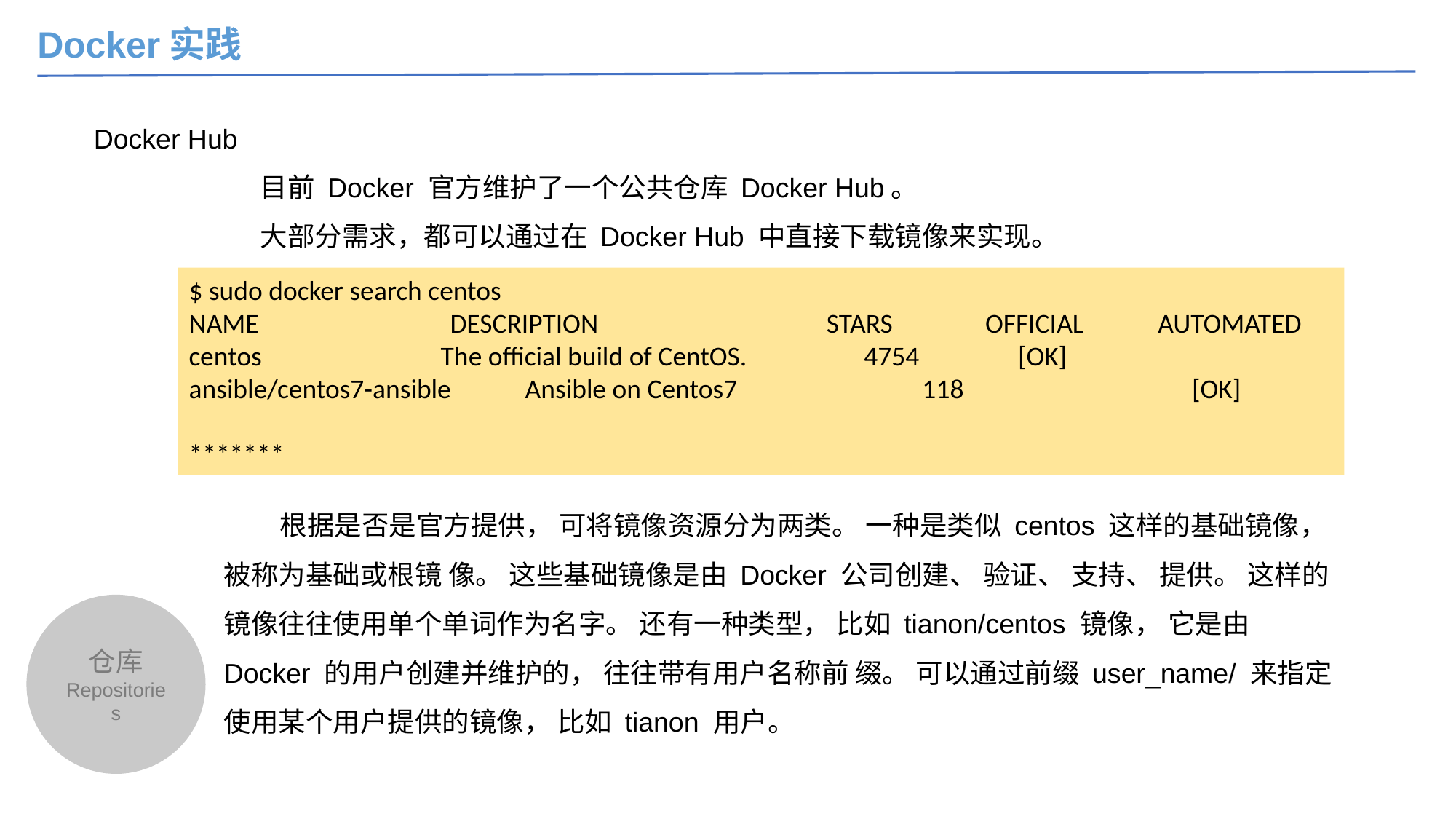

Docker实践
Docker Hub
目前 Docker 官方维护了一个公共仓库 Docker Hub。
大部分需求，都可以通过在 Docker Hub 中直接下载镜像来实现。
$ sudo docker search centos
NAME                               DESCRIPTION                                     STARS               OFFICIAL            AUTOMATED
centos                             The official build of CentOS.                   4754                [OK]
ansible/centos7-ansible            Ansible on Centos7                              118                                     [OK]

*******
        根据是否是官方提供， 可将镜像资源分为两类。 一种是类似 centos 这样的基础镜像， 被称为基础或根镜 像。 这些基础镜像是由 Docker 公司创建、 验证、 支持、 提供。 这样的镜像往往使用单个单词作为名字。 还有一种类型， 比如 tianon/centos 镜像， 它是由 Docker 的用户创建并维护的， 往往带有用户名称前 缀。 可以通过前缀 user_name/ 来指定使用某个用户提供的镜像， 比如 tianon 用户。
仓库
Repositories